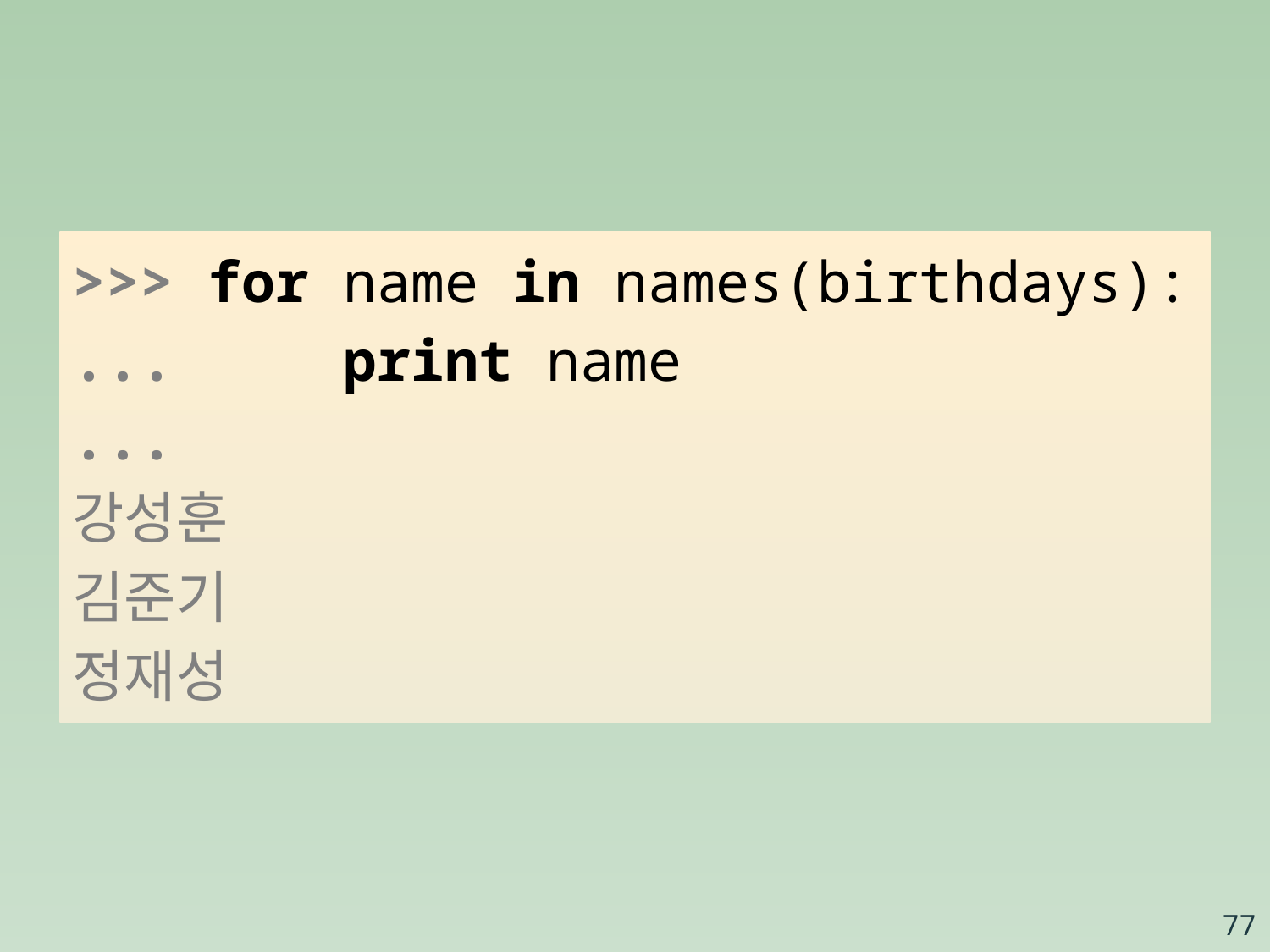

>>> for name in names(birthdays):
...     print name
...
강성훈
김준기
정재성
77